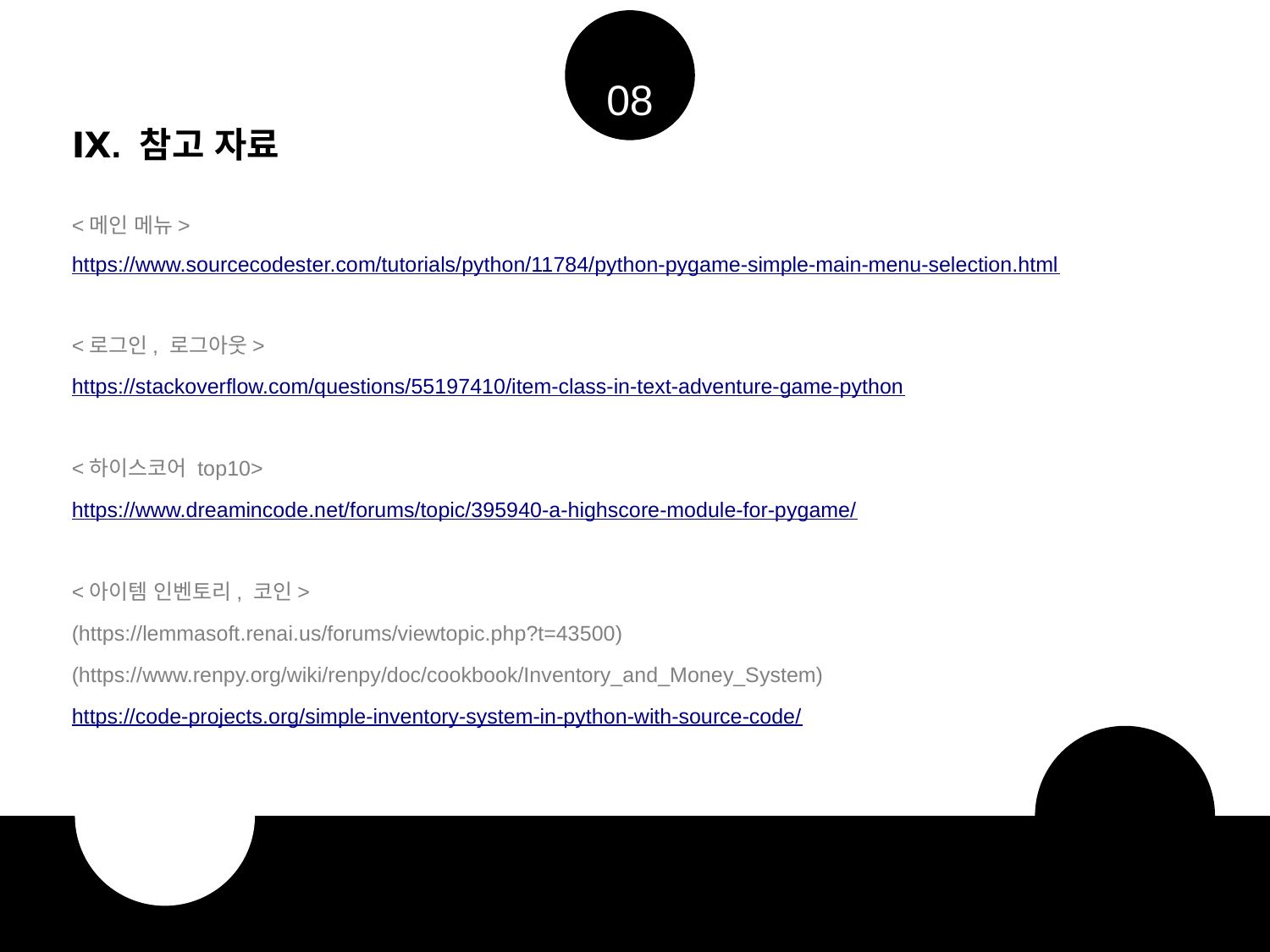

08
Ⅸ. 참고 자료
<메인 메뉴>
https://www.sourcecodester.com/tutorials/python/11784/python-pygame-simple-main-menu-selection.html

<로그인, 로그아웃>
https://stackoverflow.com/questions/55197410/item-class-in-text-adventure-game-python

<하이스코어 top10>
https://www.dreamincode.net/forums/topic/395940-a-highscore-module-for-pygame/

<아이템 인벤토리, 코인>
(https://lemmasoft.renai.us/forums/viewtopic.php?t=43500)
(https://www.renpy.org/wiki/renpy/doc/cookbook/Inventory_and_Money_System)
https://code-projects.org/simple-inventory-system-in-python-with-source-code/